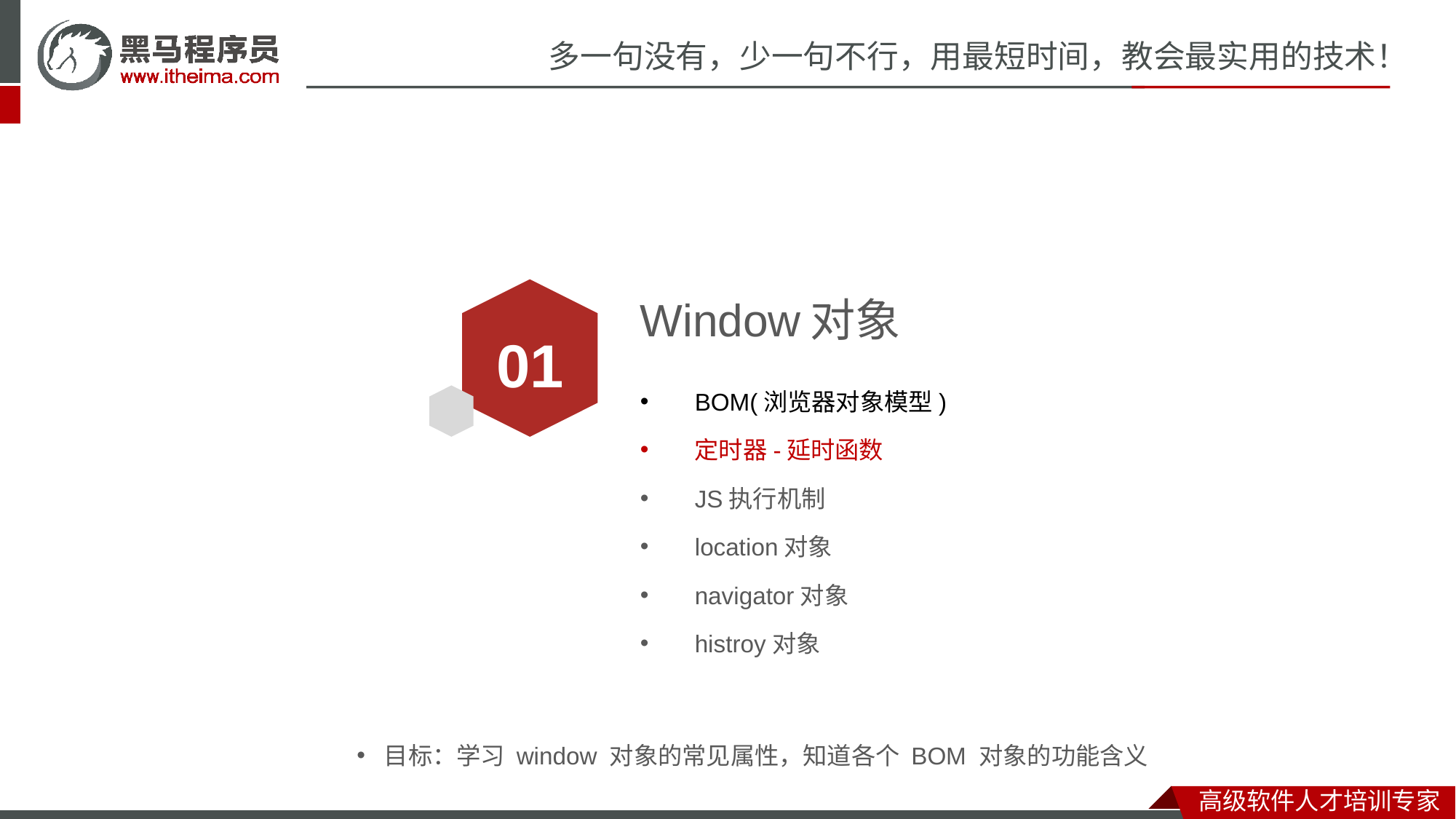

# Window对象
01
BOM(浏览器对象模型)
定时器-延时函数
JS执行机制
location对象
navigator对象
histroy对象
目标：学习 window 对象的常见属性，知道各个 BOM 对象的功能含义